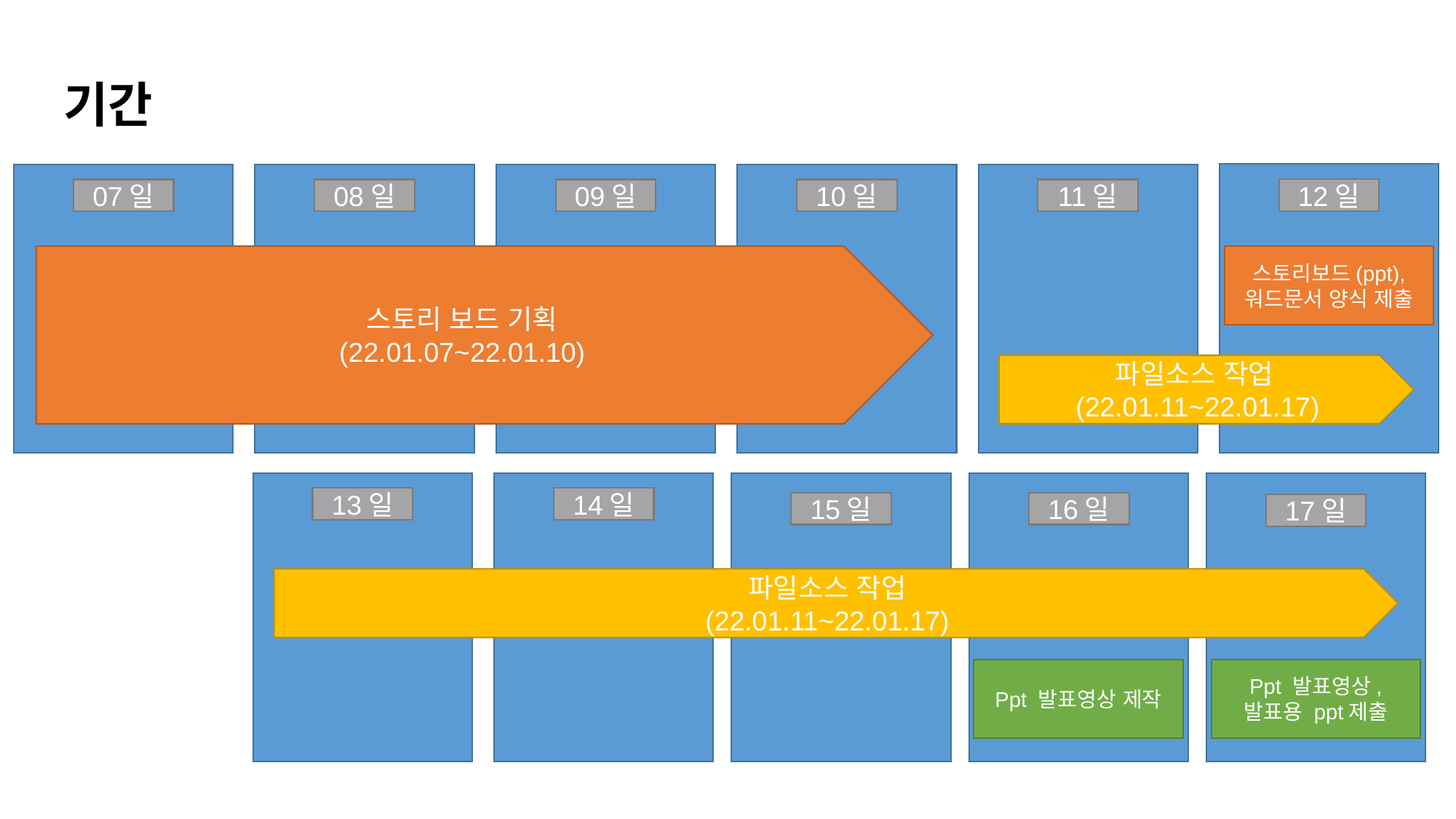

기간

12일
07일
08일
09일
10일
11일
스토리 보드 기획
(22.01.07~22.01.10)
스토리보드(ppt),
워드문서 양식 제출
파일소스 작업(22.01.11~22.01.17)

13일
14일
15일
16일
17일
파일소스 작업
(22.01.11~22.01.17)
Ppt 발표영상,
발표용 ppt제출
Ppt 발표영상 제작